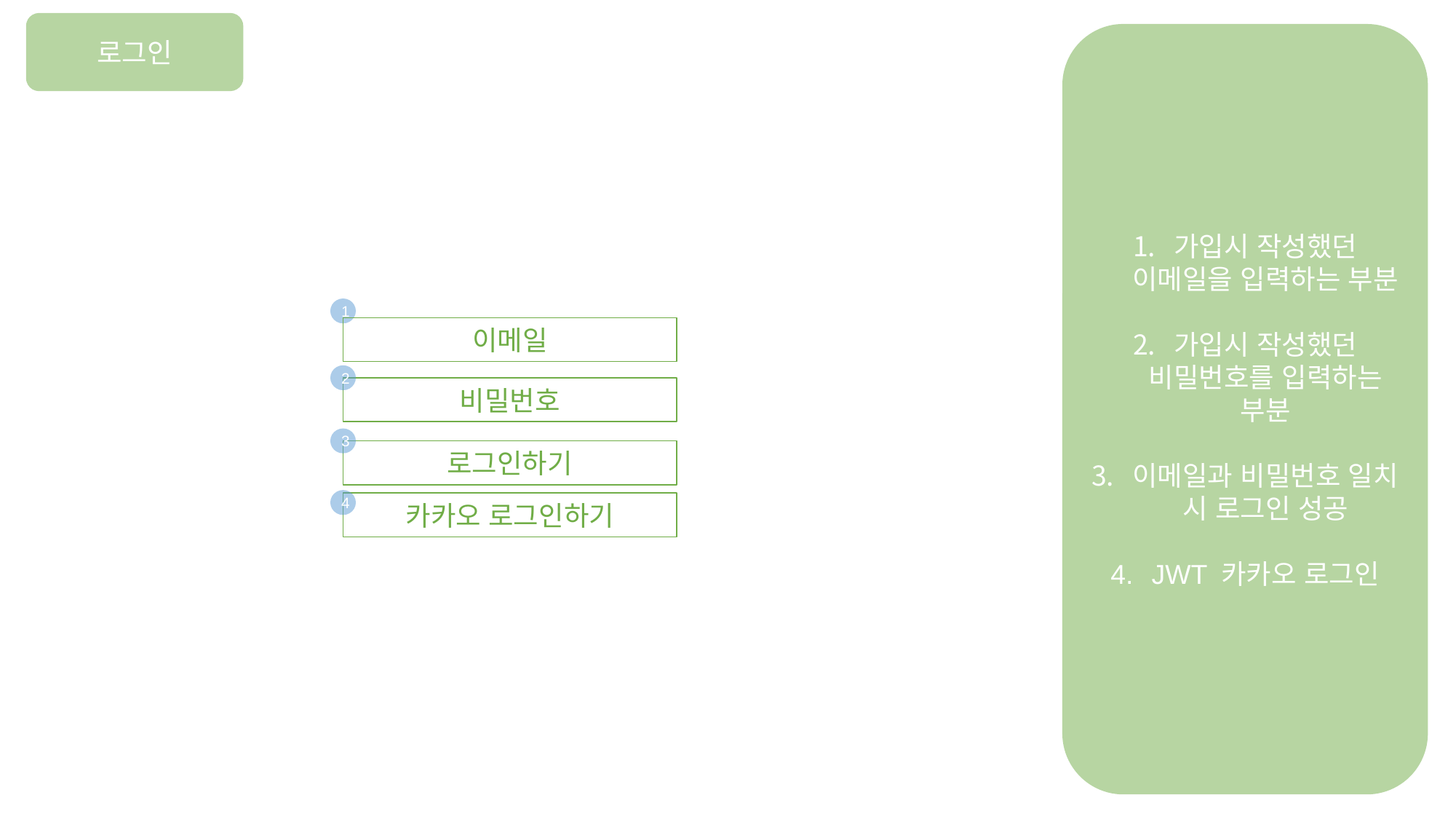

로그인
가입시 작성했던 이메일을 입력하는 부분

가입시 작성했던 비밀번호를 입력하는 부분

이메일과 비밀번호 일치 시 로그인 성공

JWT 카카오 로그인
1
이메일
2
비밀번호
3
로그인하기
4
카카오 로그인하기